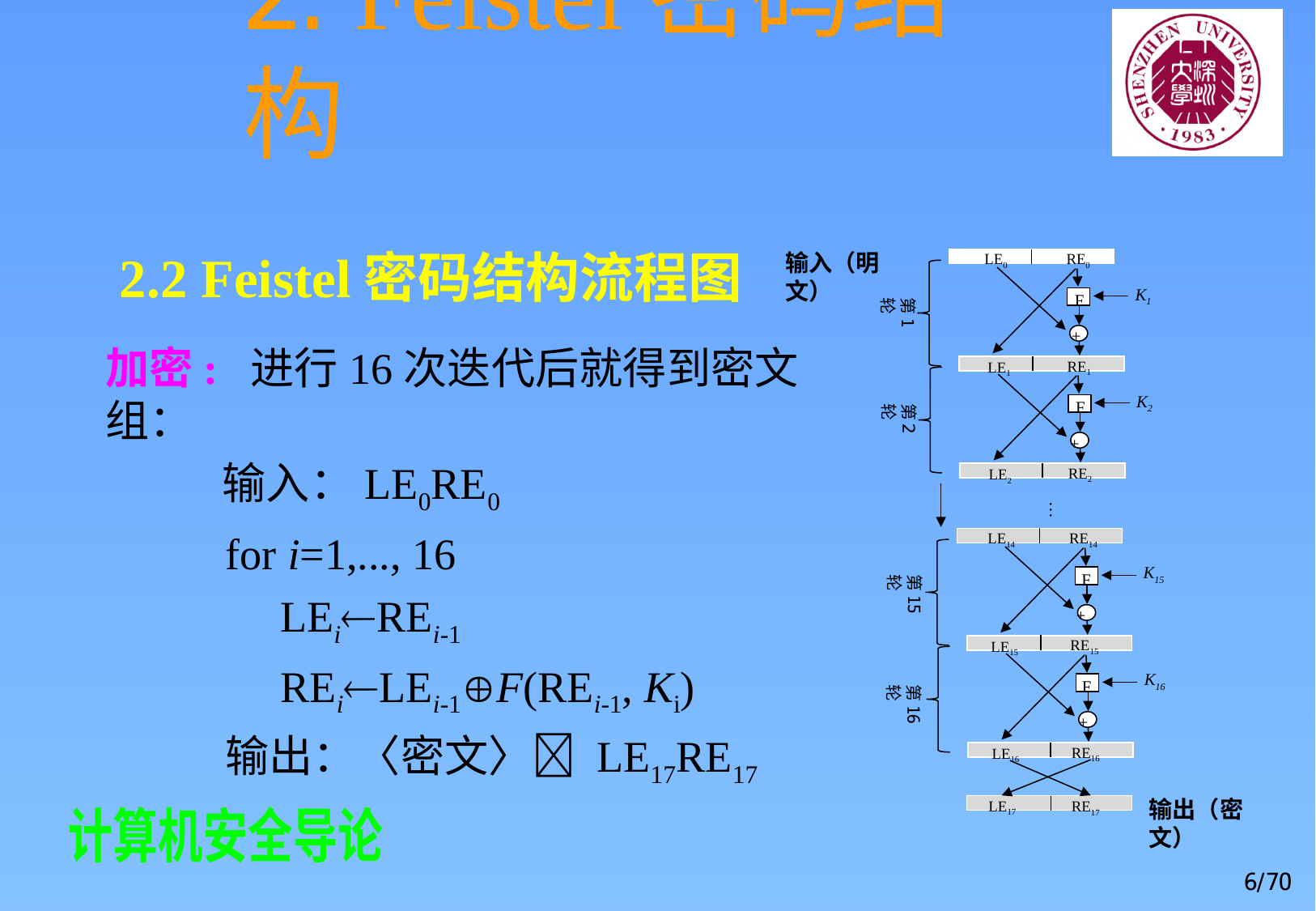

# 2. Feistel密码结构
2.2 Feistel密码结构流程图
输入（明文）
LE0
RE0

K1
F
第1轮

+

RE1
LE1

K2
F
第2轮

+

RE2
LE2

…
LE14
RE14

K15
第15轮
F

+

RE15
LE15

K16
F
第16轮

+

RE16
LE16

输出（密文）
LE17
RE17

加密:  进行16次迭代后就得到密文组：
            输入：LE0RE0
           for i=1,..., 16
                LEi←REi-1
                REi←LEi-1⊕F(REi-1, Ki)
           输出：〈密文〉← LE17RE17
6/70